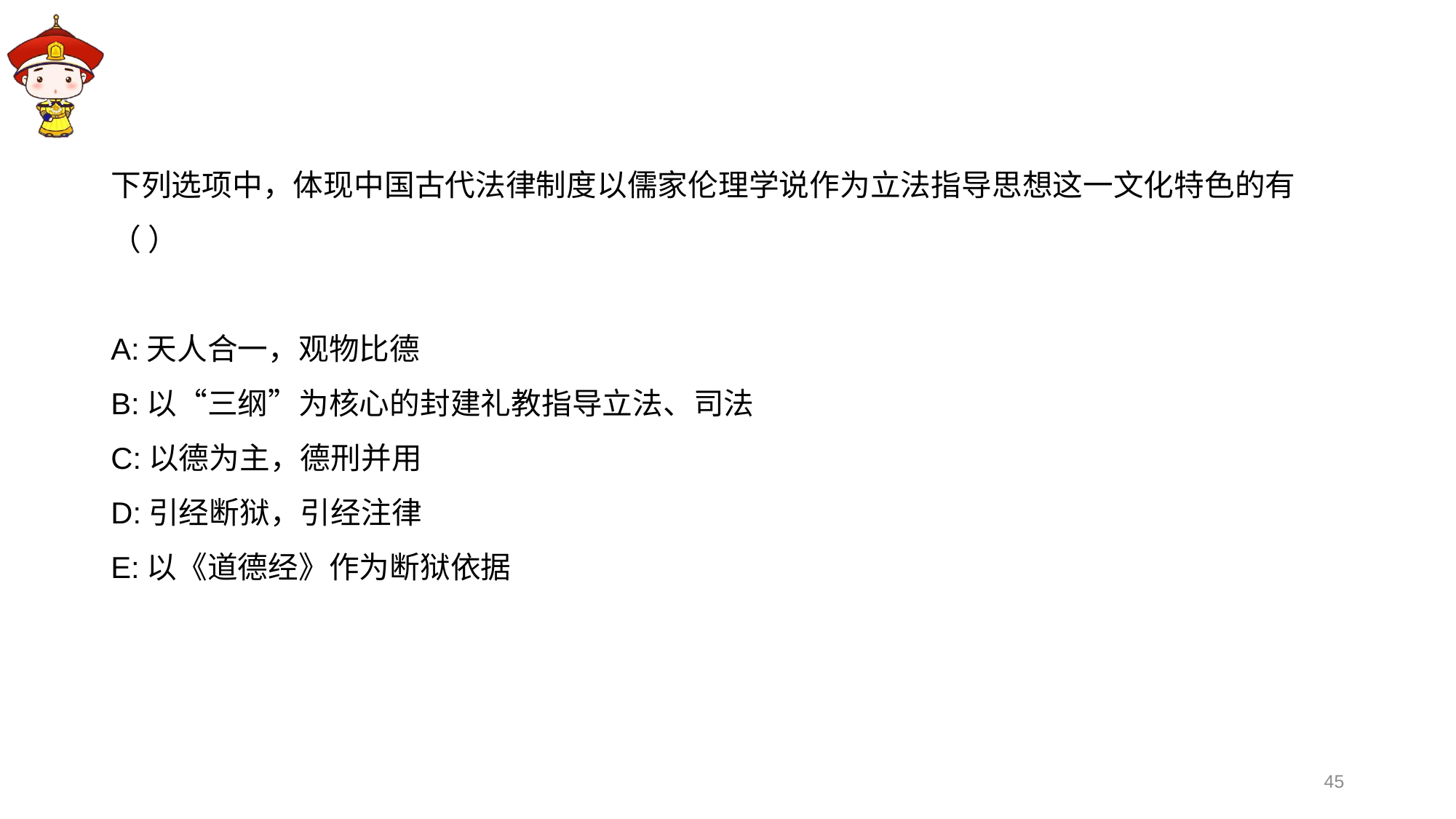

#
下列选项中，体现中国古代法律制度以儒家伦理学说作为立法指导思想这一文化特色的有（ ）

A:天人合一，观物比德
B:以“三纲”为核心的封建礼教指导立法、司法
C:以德为主，德刑并用
D:引经断狱，引经注律
E:以《道德经》作为断狱依据

45